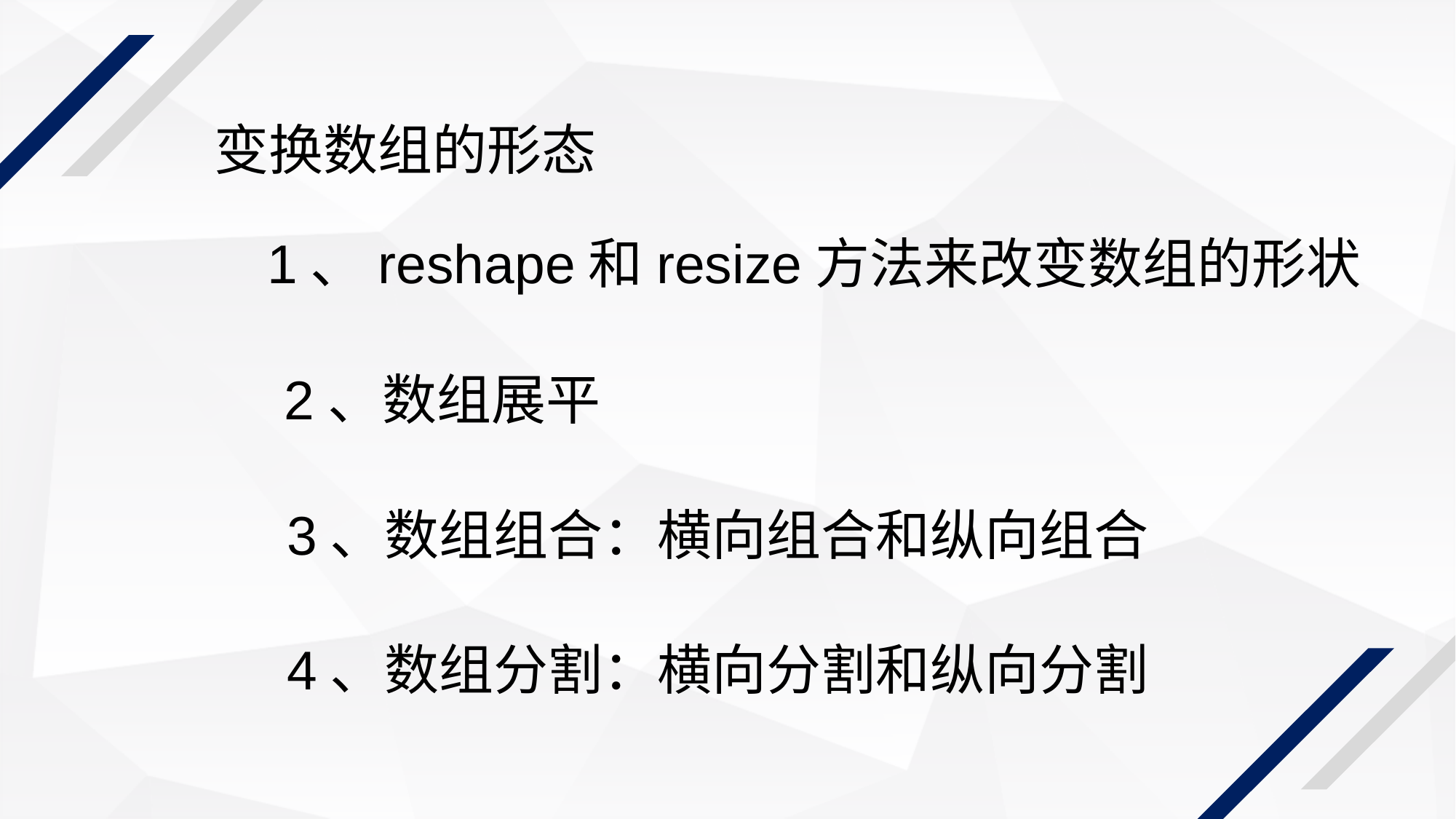

变换数组的形态
1、reshape和resize方法来改变数组的形状
2、数组展平
3、数组组合：横向组合和纵向组合
4、数组分割：横向分割和纵向分割